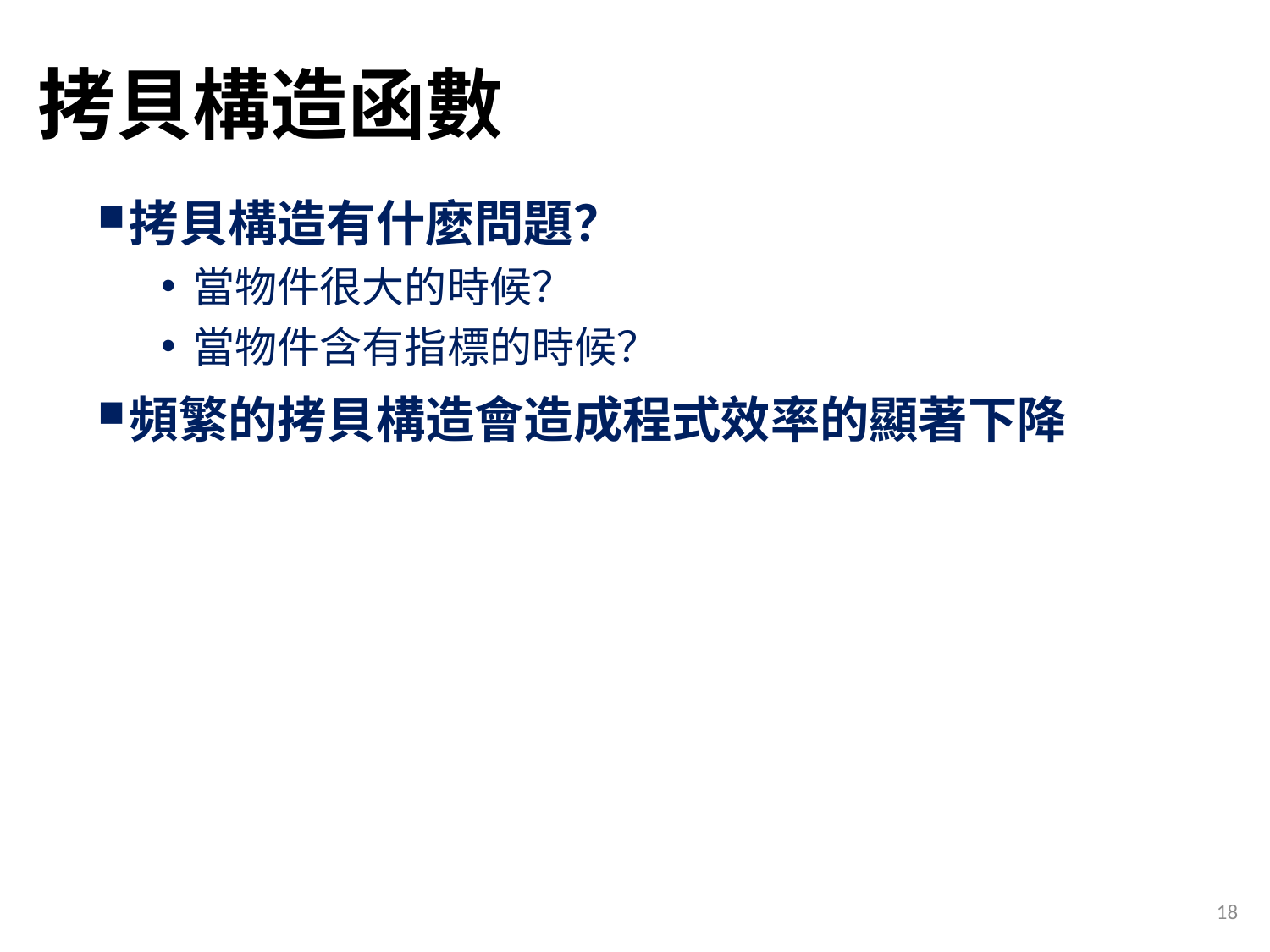

# 拷貝構造函數
拷貝構造有什麼問題？
當物件很大的時候？
當物件含有指標的時候？
頻繁的拷貝構造會造成程式效率的顯著下降
18